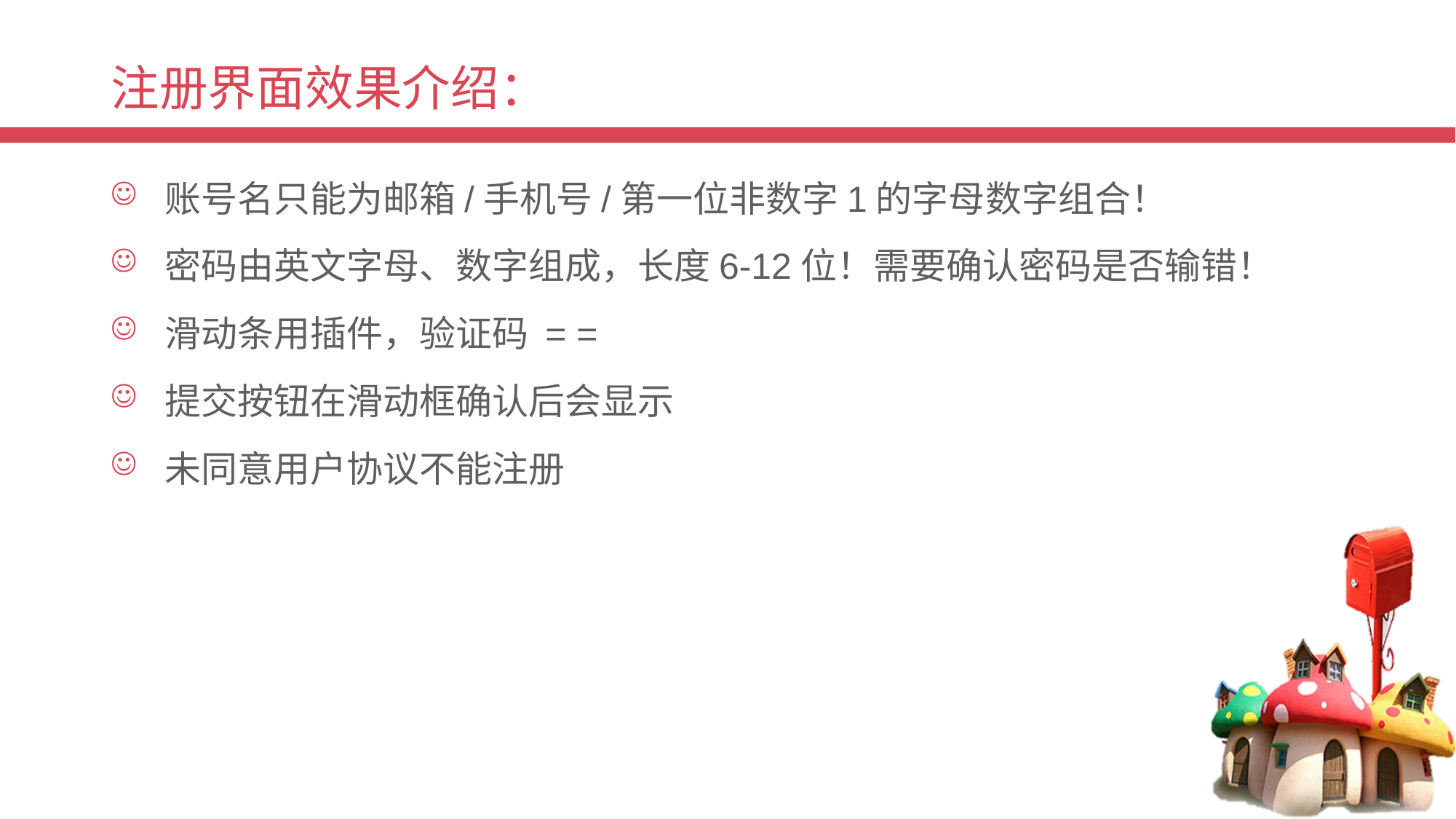

# 注册界面效果介绍：
账号名只能为邮箱/手机号/第一位非数字1的字母数字组合！
密码由英文字母、数字组成，长度6-12位！需要确认密码是否输错！
滑动条用插件，验证码 = =
提交按钮在滑动框确认后会显示
未同意用户协议不能注册